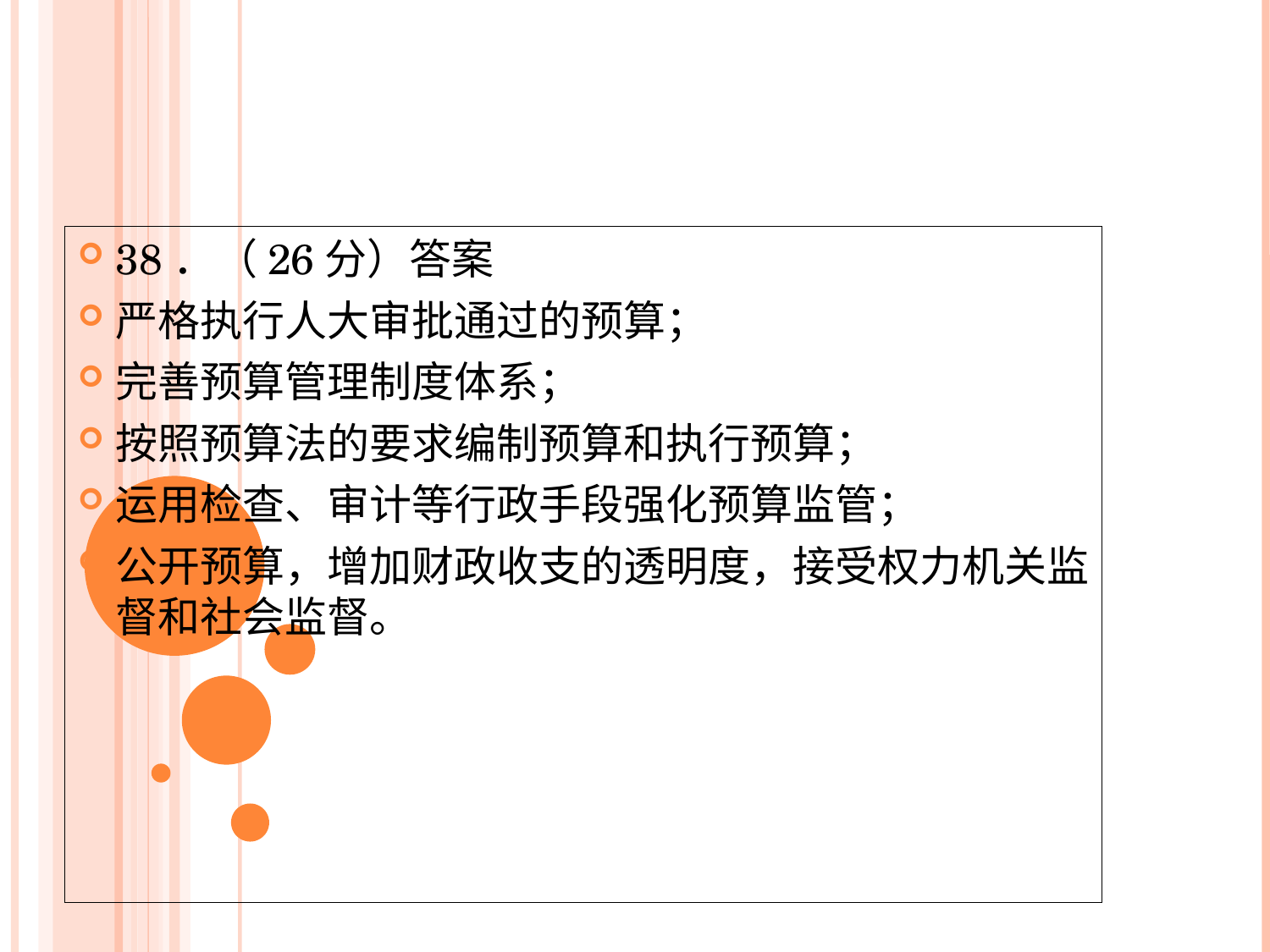

38．（26分）答案
严格执行人大审批通过的预算；
完善预算管理制度体系；
按照预算法的要求编制预算和执行预算；
运用检查、审计等行政手段强化预算监管；
公开预算，增加财政收支的透明度，接受权力机关监督和社会监督。